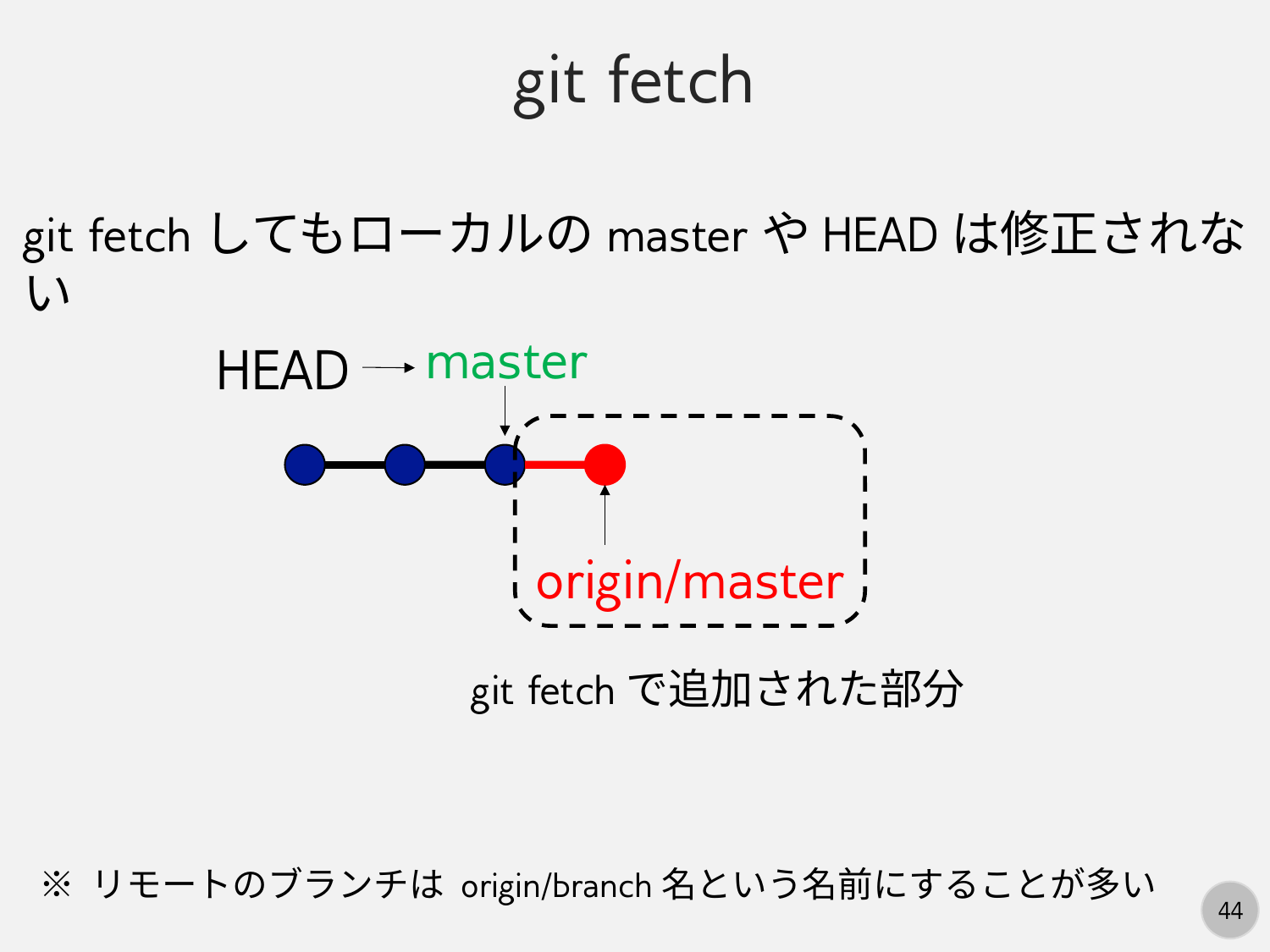

git fetch
git fetchしてもローカルのmasterやHEADは修正されない
master
HEAD

origin/master
git fetchで追加された部分
※ リモートのブランチは origin/branch名という名前にすることが多い